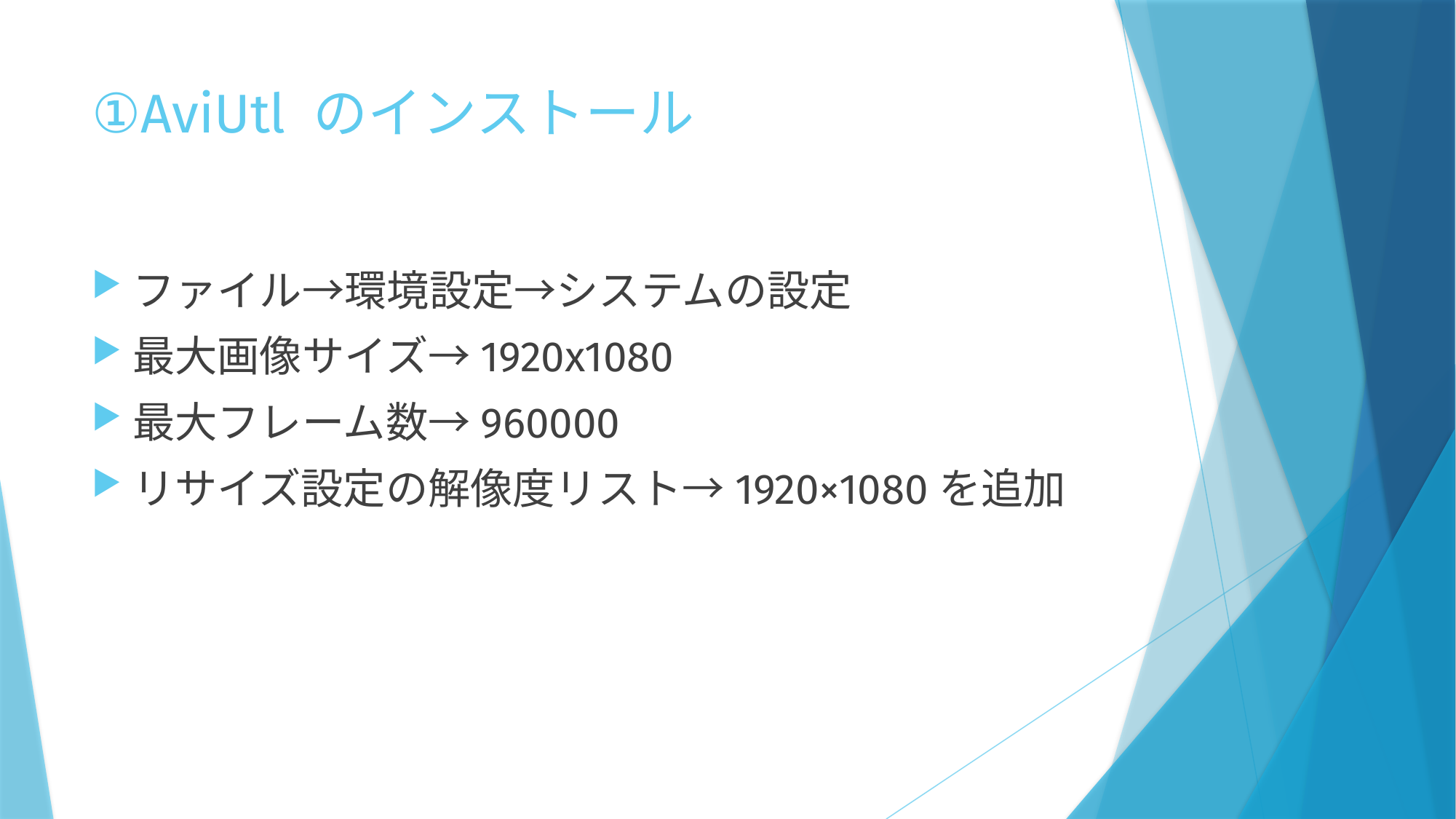

# ①AviUtl のインストール
ファイル→環境設定→システムの設定
最大画像サイズ→1920x1080
最大フレーム数→960000
リサイズ設定の解像度リスト→1920×1080を追加